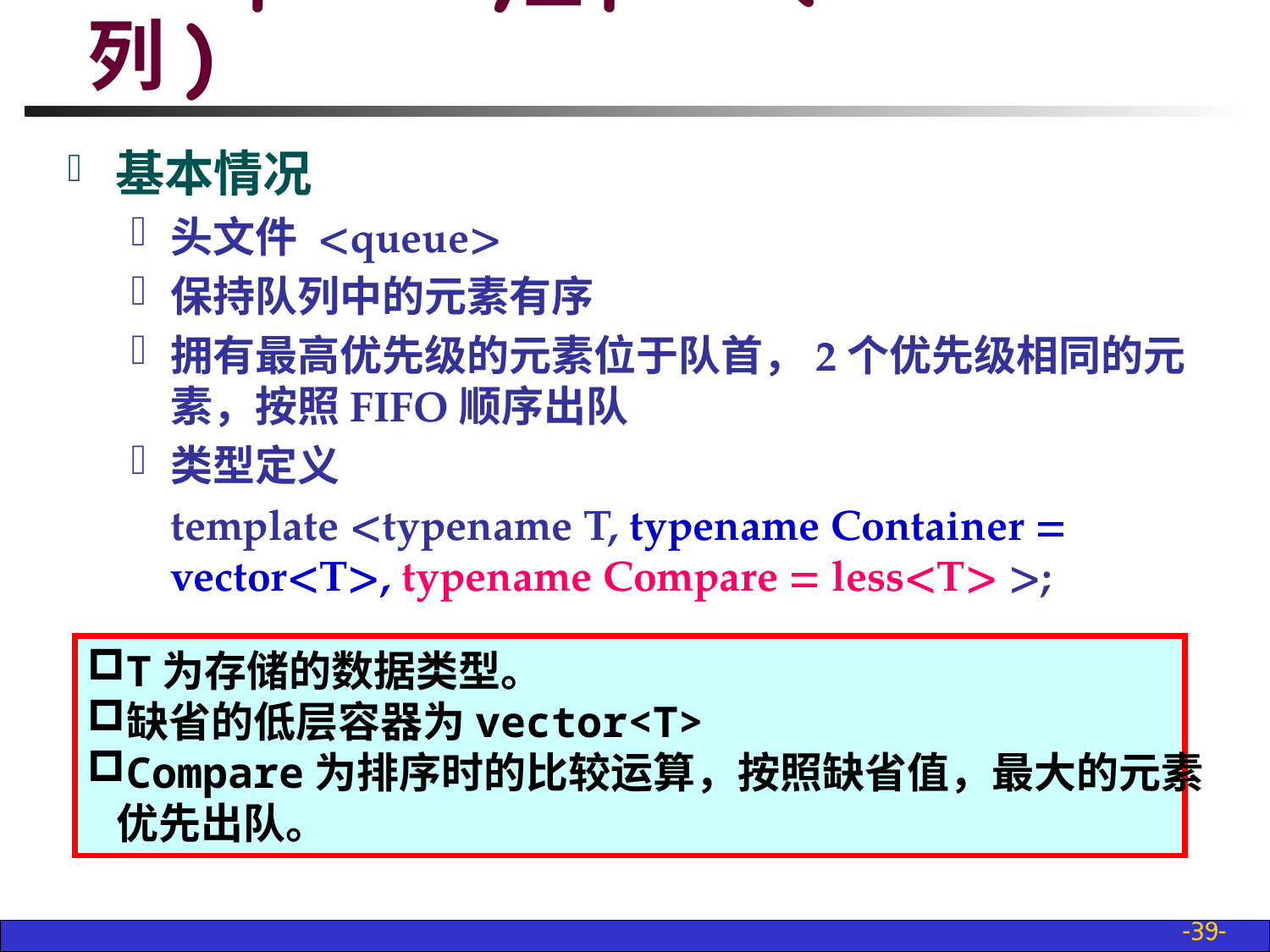

# 2、priority_queue(优先级队列)
基本情况
头文件 <queue>
保持队列中的元素有序
拥有最高优先级的元素位于队首，2个优先级相同的元素，按照FIFO顺序出队
类型定义
	template <typename T, typename Container = vector<T>, typename Compare = less<T> >;
T为存储的数据类型。
缺省的低层容器为vector<T>
Compare为排序时的比较运算，按照缺省值，最大的元素
  优先出队。
-39-